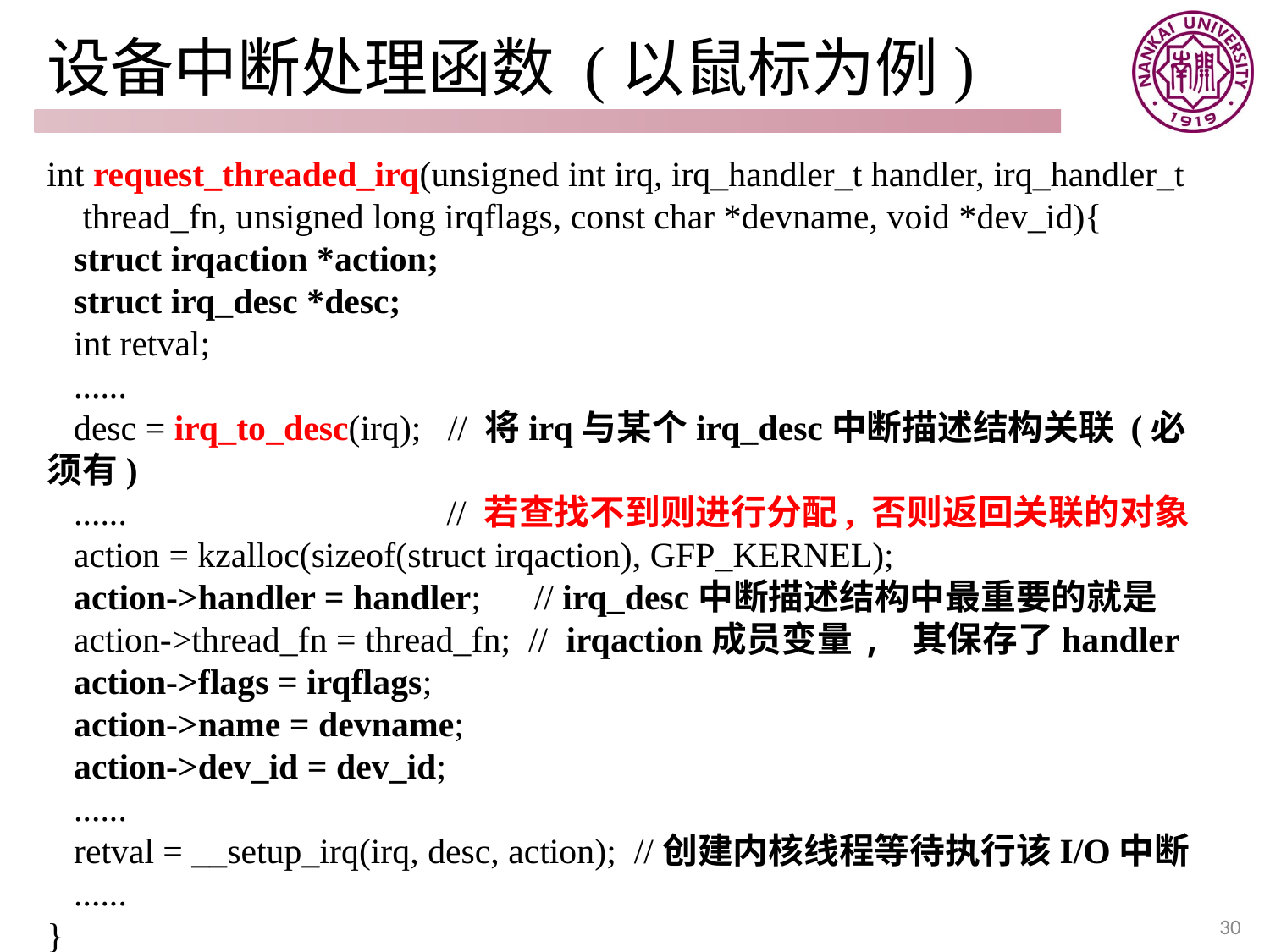

# 设备中断处理函数 (以鼠标为例)
int request_threaded_irq(unsigned int irq, irq_handler_t handler, irq_handler_t
    thread_fn, unsigned long irqflags, const char *devname, void *dev_id){
   struct irqaction *action;
   struct irq_desc *desc;
   int retval;
   ......
   desc = irq_to_desc(irq);   // 将irq与某个irq_desc中断描述结构关联 (必须有)
   ......                                    // 若查找不到则进行分配, 否则返回关联的对象
   action = kzalloc(sizeof(struct irqaction), GFP_KERNEL);
   action->handler = handler;      // irq_desc中断描述结构中最重要的就是
   action->thread_fn = thread_fn;  //  irqaction成员变量, 其保存了handler
   action->flags = irqflags;
   action->name = devname;
   action->dev_id = dev_id;
   ......
   retval = __setup_irq(irq, desc, action);  //创建内核线程等待执行该I/O中断
   ......
}
30